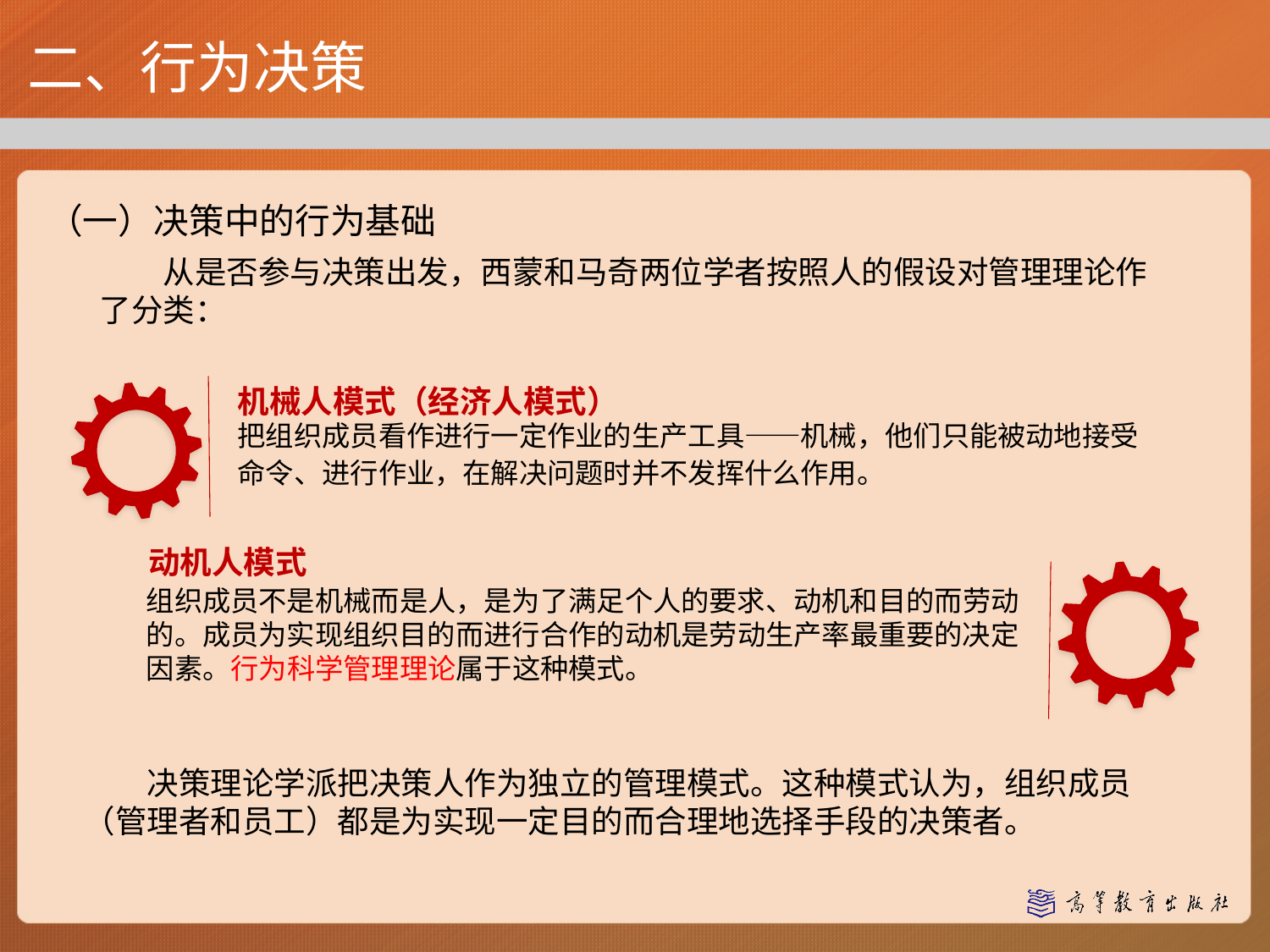

二、行为决策
（一）决策中的行为基础
从是否参与决策出发，西蒙和马奇两位学者按照人的假设对管理理论作了分类：
机械人模式（经济人模式）
把组织成员看作进行一定作业的生产工具——机械，他们只能被动地接受命令、进行作业，在解决问题时并不发挥什么作用。

动机人模式
组织成员不是机械而是人，是为了满足个人的要求、动机和目的而劳动的。成员为实现组织目的而进行合作的动机是劳动生产率最重要的决定因素。行为科学管理理论属于这种模式。

决策理论学派把决策人作为独立的管理模式。这种模式认为，组织成员（管理者和员工）都是为实现一定目的而合理地选择手段的决策者。